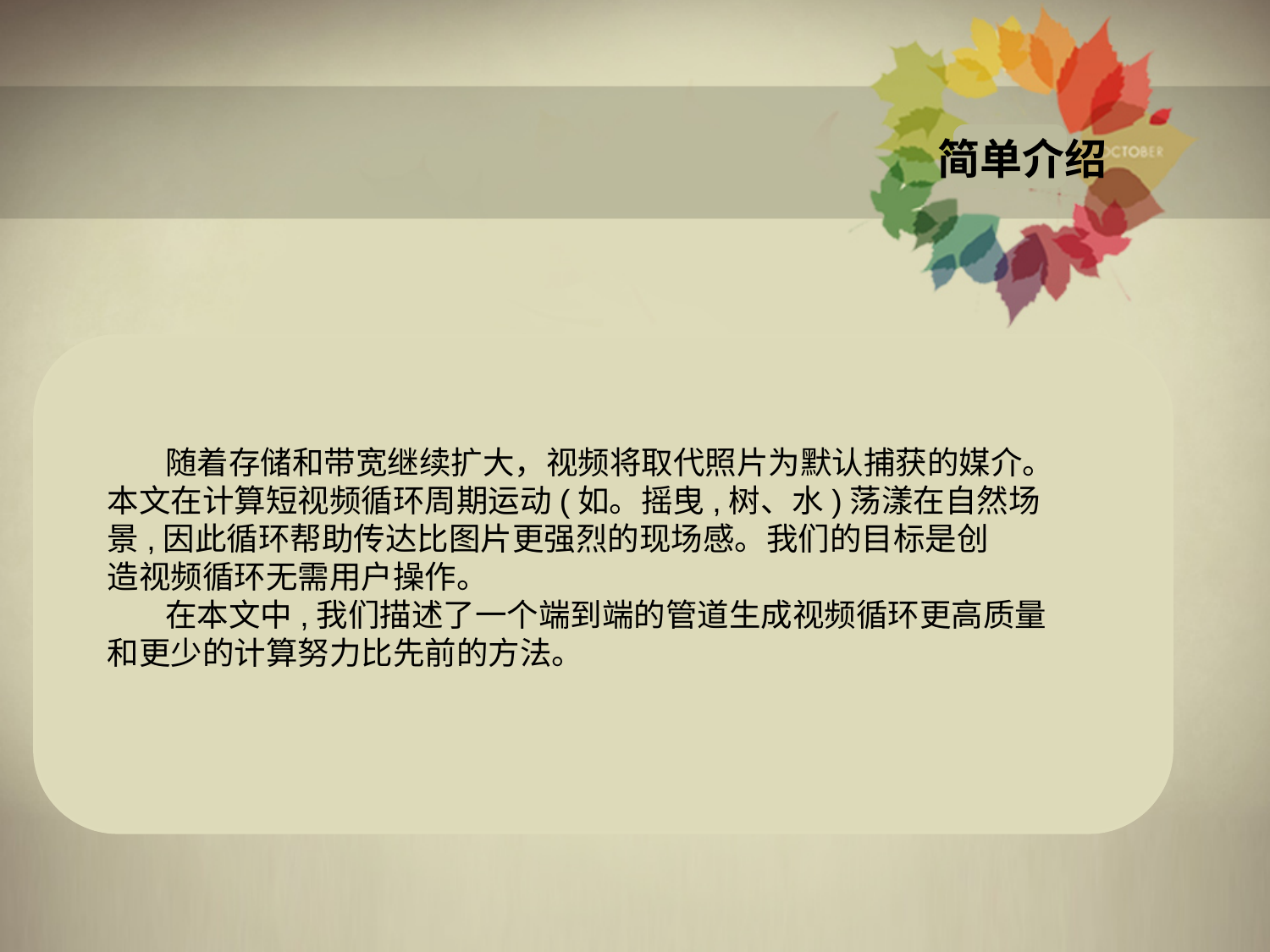

简单介绍

       随着存储和带宽继续扩大，视频将取代照片为默认捕获的媒介。本文在计算短视频循环周期运动(如。摇曳,树、水)荡漾在自然场
景,因此循环帮助传达比图片更强烈的现场感。我们的目标是创
造视频循环无需用户操作。
       在本文中,我们描述了一个端到端的管道生成视频循环更高质量和更少的计算努力比先前的方法。